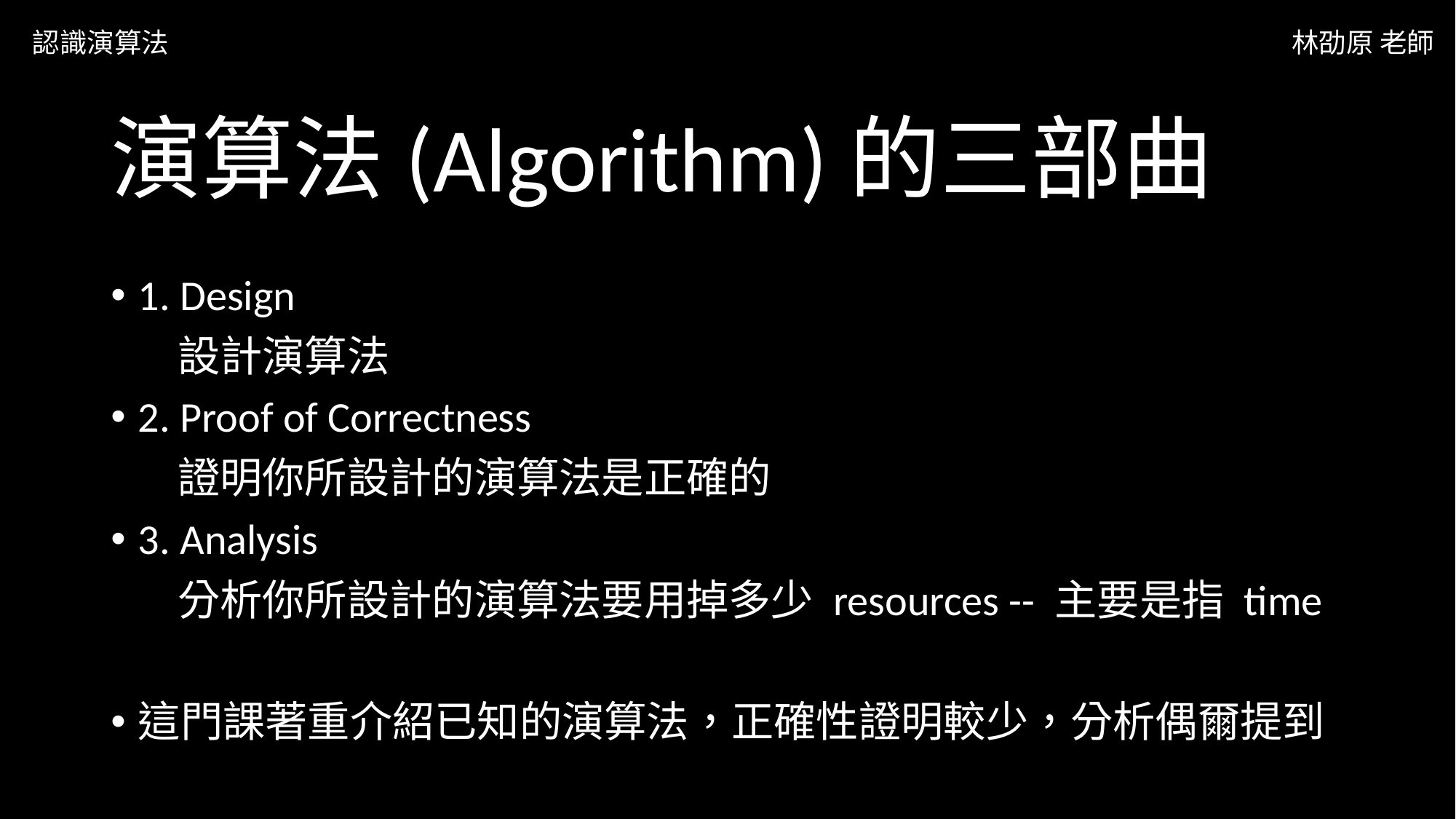

認識演算法
林劭原 老師
# 演算法(Algorithm)的三部曲
1. Design
      設計演算法
2. Proof of Correctness
      證明你所設計的演算法是正確的
3. Analysis
      分析你所設計的演算法要用掉多少 resources -- 主要是指 time

這門課著重介紹已知的演算法，正確性證明較少，分析偶爾提到